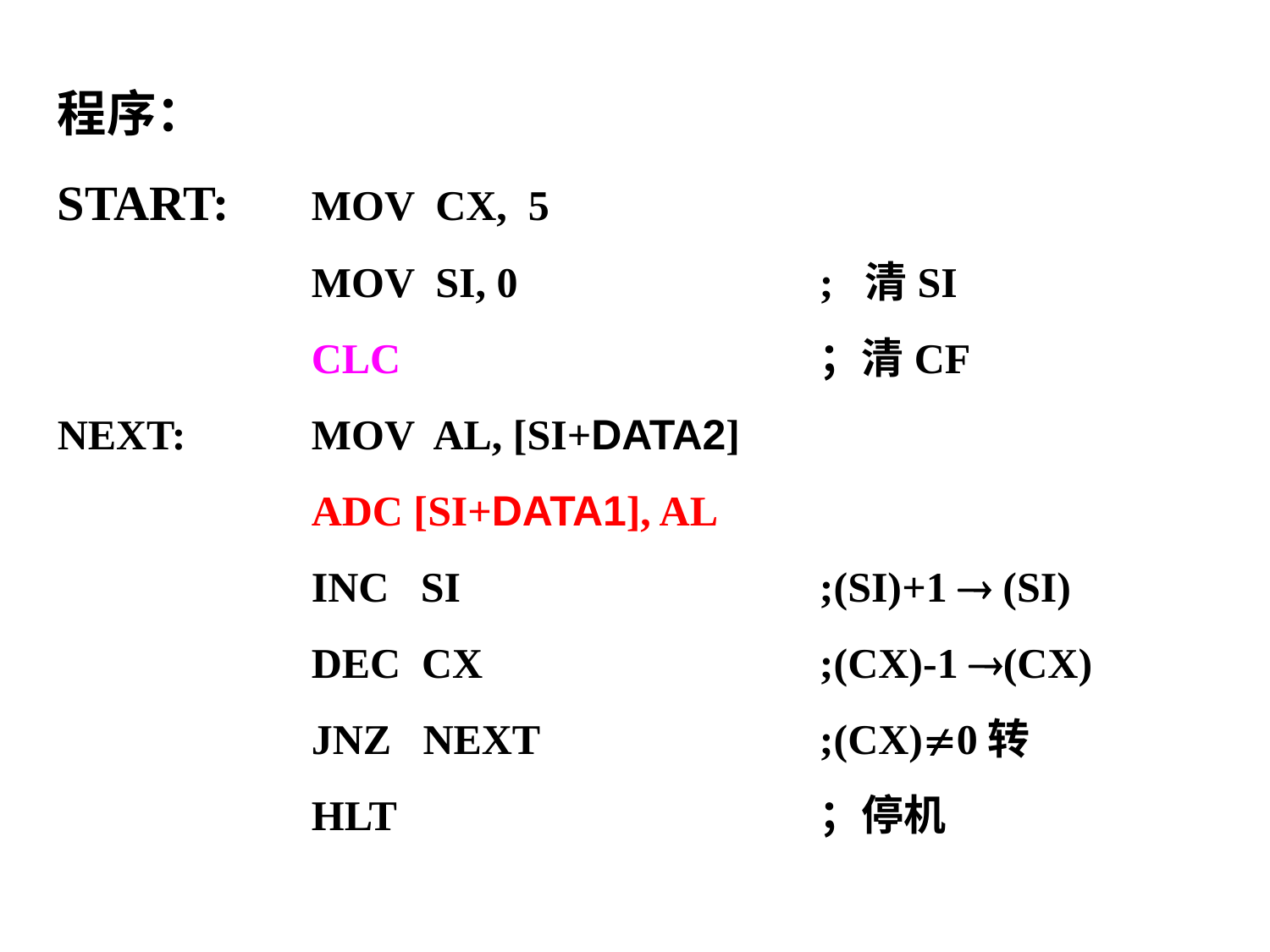

程序：
START:	MOV  CX,  5
		MOV  SI, 0			;  清SI
		CLC				；清CF
NEXT:	MOV  AL, [SI+DATA2]
		ADC [SI+DATA1], AL
		INC   SI			;(SI)+1 → (SI)
		DEC  CX			;(CX)-1 →(CX)
		JNZ   NEXT 			;(CX)≠0转
		HLT				；停机